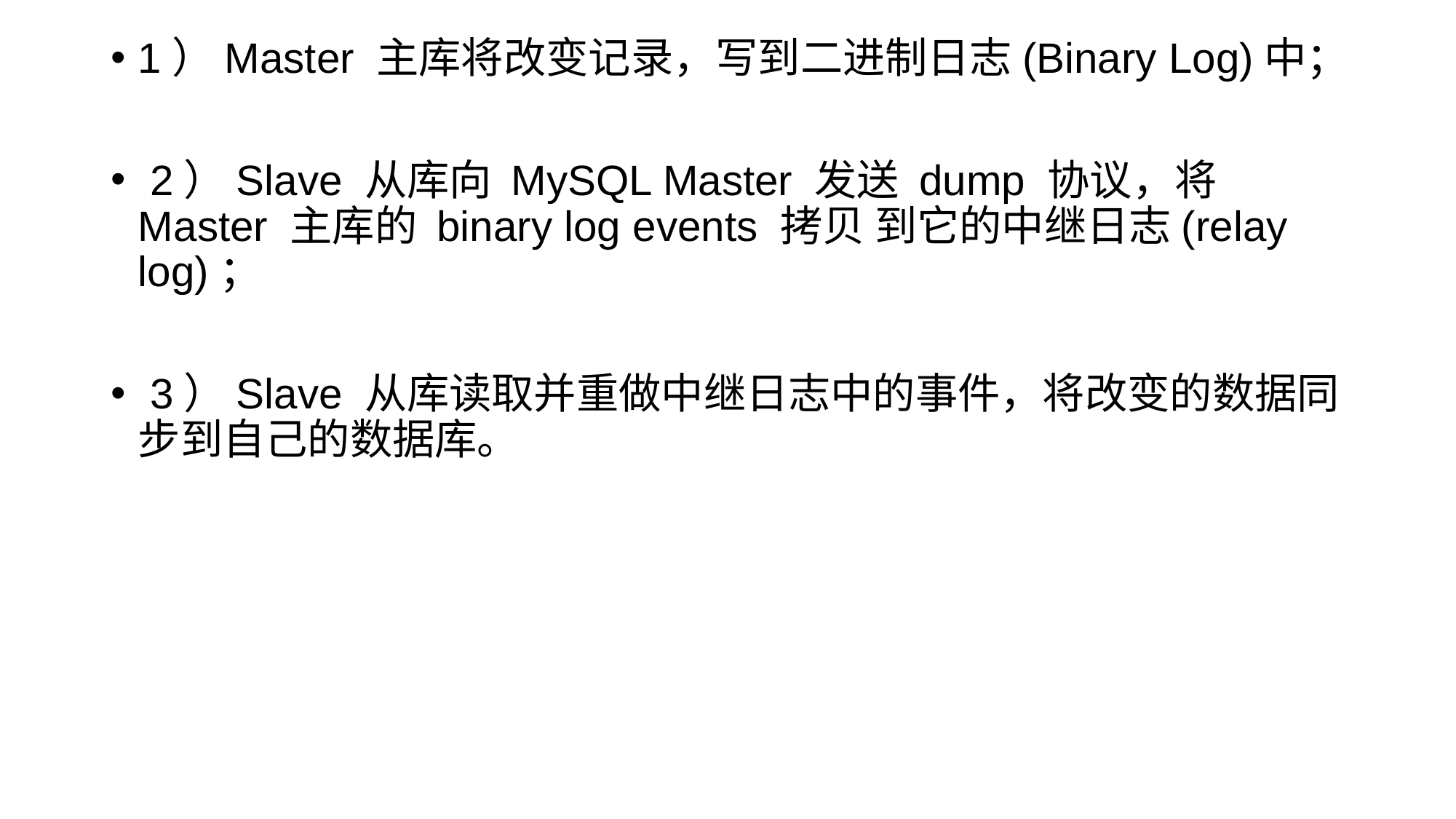

1）Master 主库将改变记录，写到二进制日志(Binary Log)中；

 2）Slave 从库向 MySQL Master 发送 dump 协议，将 Master 主库的 binary log events 拷贝 到它的中继日志(relay log)；

 3）Slave 从库读取并重做中继日志中的事件，将改变的数据同步到自己的数据库。